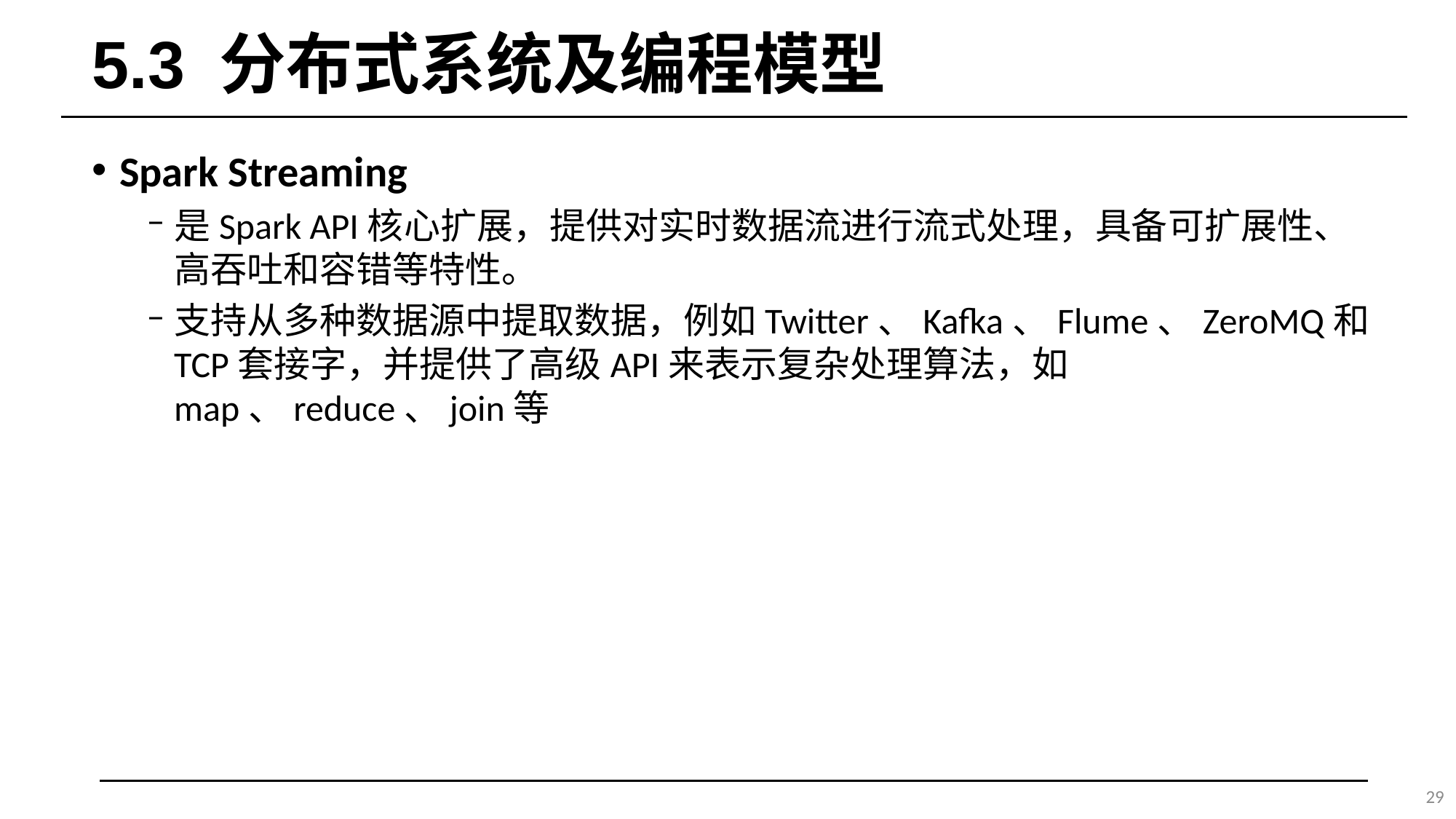

# 5.3 分布式系统及编程模型
Spark Streaming
是Spark API核心扩展，提供对实时数据流进行流式处理，具备可扩展性、高吞吐和容错等特性。
支持从多种数据源中提取数据，例如Twitter、Kafka、Flume、ZeroMQ和TCP套接字，并提供了高级API来表示复杂处理算法，如map、reduce、join等
29